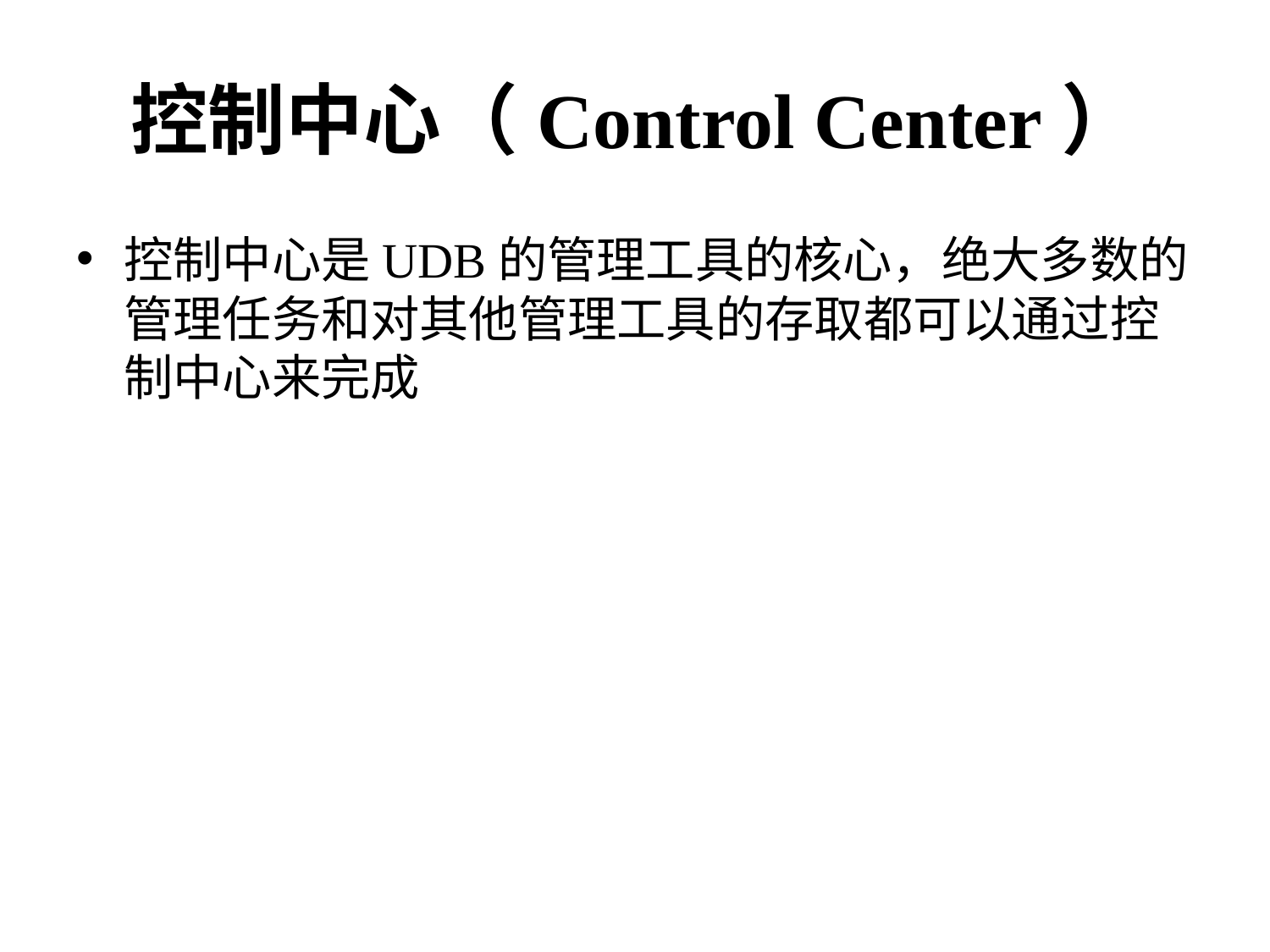

# 控制中心（Control Center）
控制中心是UDB的管理工具的核心，绝大多数的管理任务和对其他管理工具的存取都可以通过控制中心来完成